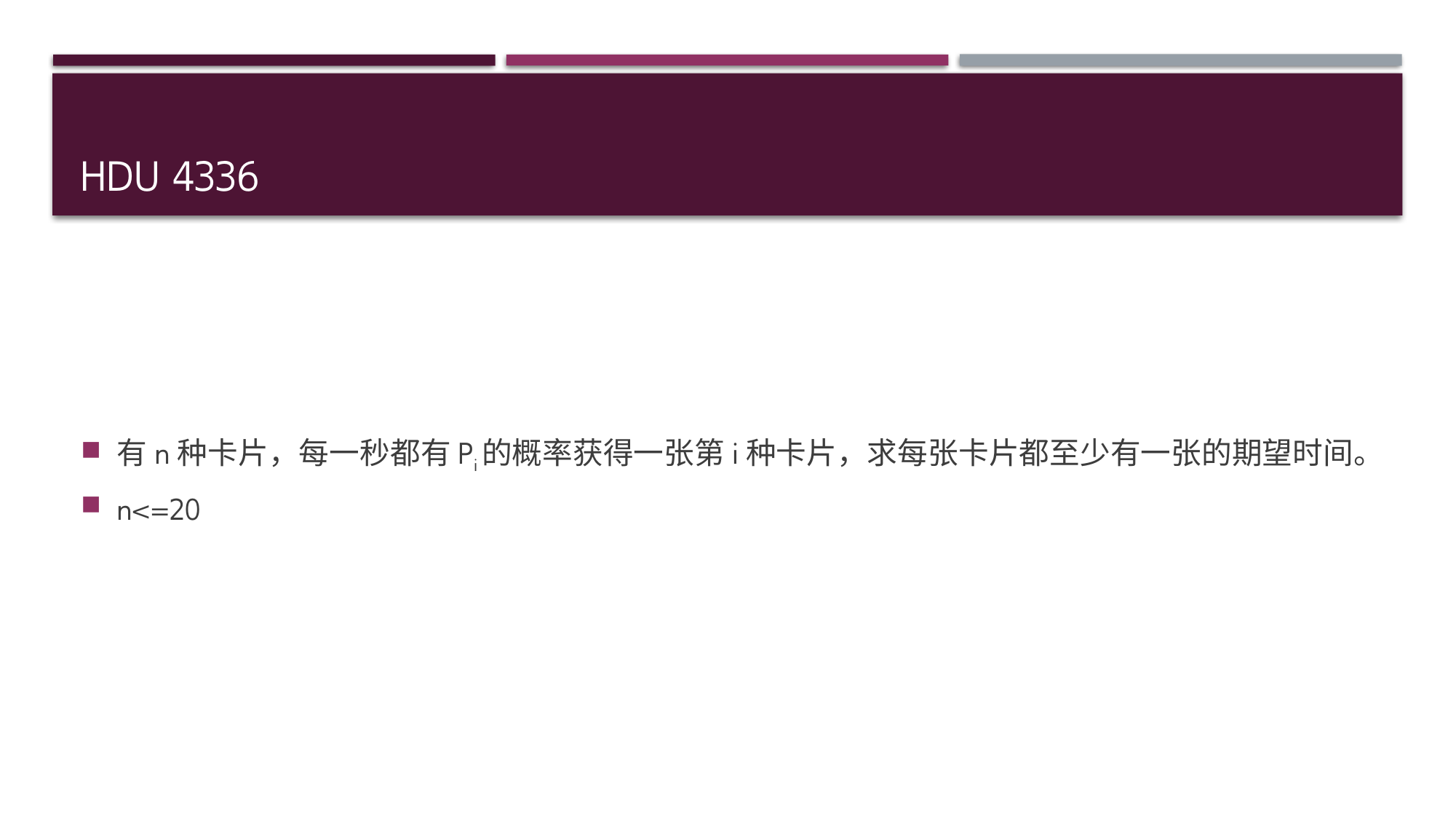

# HDU 4336
有n种卡片，每一秒都有Pi的概率获得一张第i种卡片，求每张卡片都至少有一张的期望时间。
n<=20